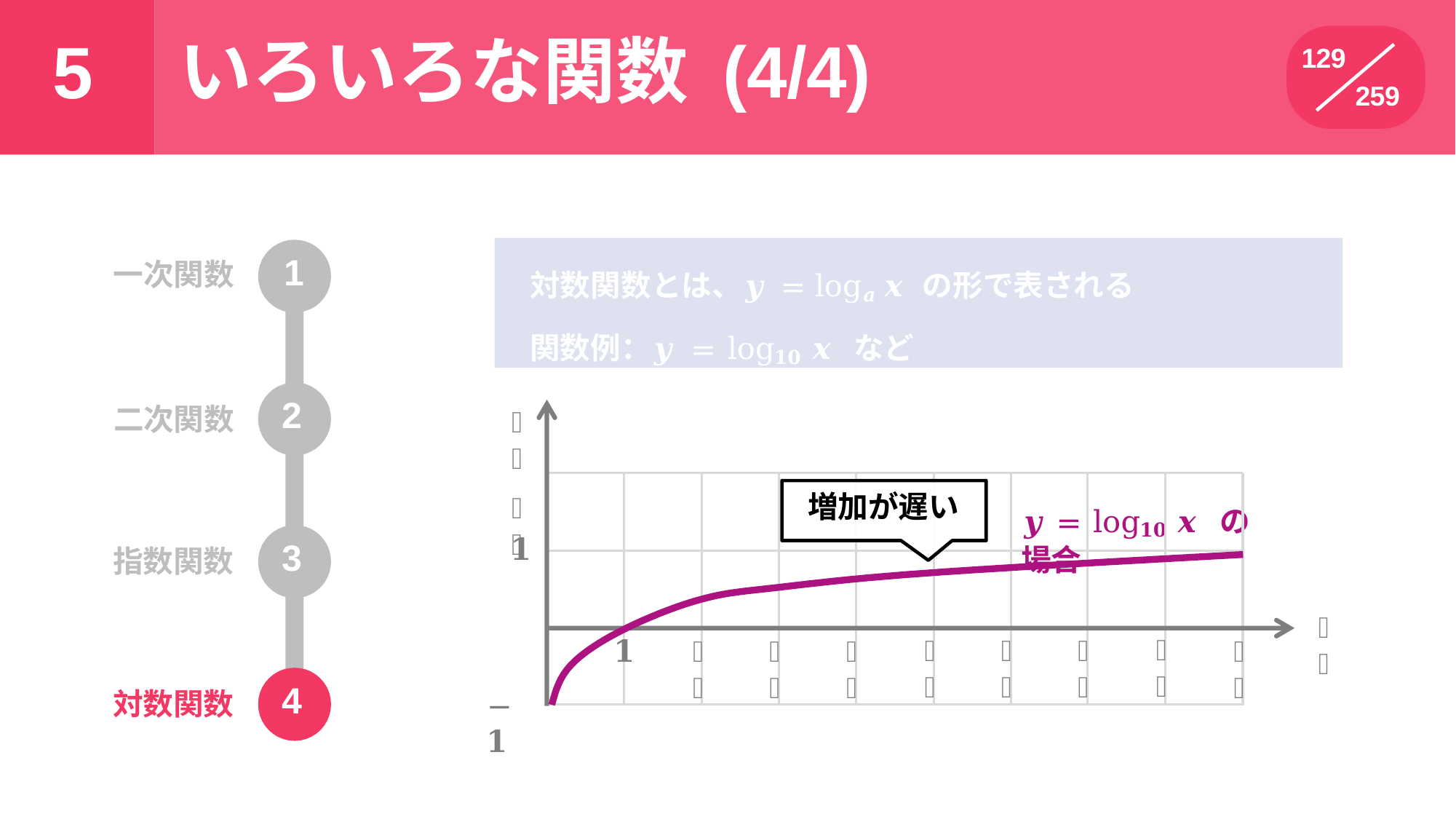

いろいろな関数 (4/4)
# 5
129
259
対数関数とは、𝒚 = log𝒂 𝒙 の形で表される関数例：𝒚 = log𝟏𝟎 𝒙 など

一次関数	1
𝒚
𝟐
2
二次関数

増加が遅い
𝒚 = log𝟏𝟎 𝒙 の場合

𝟏
3
指数関数
𝒙
𝟖
𝟓
𝟔
𝟕
𝟑
𝟒
𝟗
𝟏
𝟐

4
対数関数
−𝟏